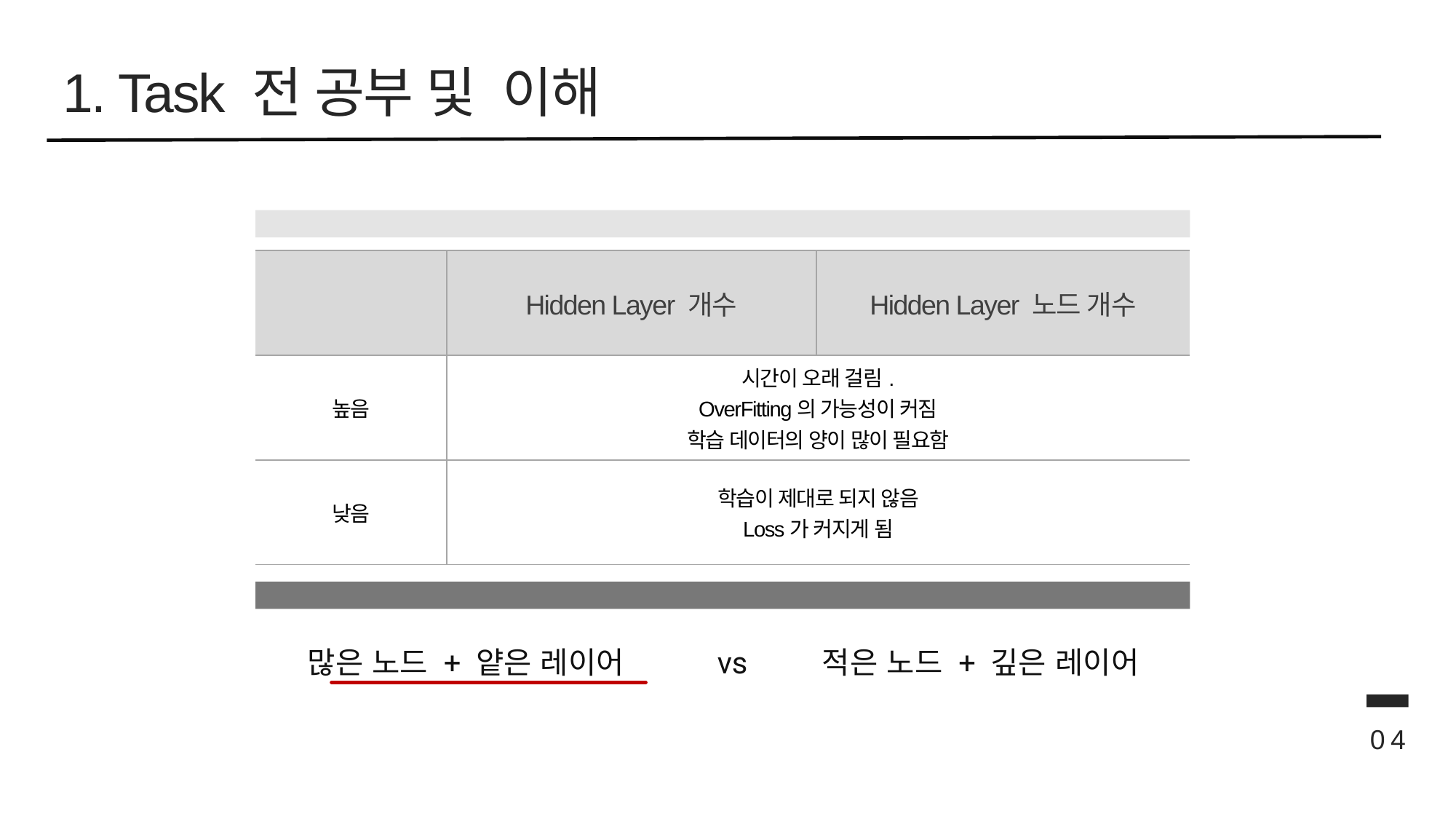

1. Task 전 공부 및  이해
|  | Hidden Layer 개수 | Hidden Layer 노드 개수 |
| --- | --- | --- |
| 높음 | 시간이 오래 걸림. OverFitting의 가능성이 커짐 학습 데이터의 양이 많이 필요함 | 시간이 오래 걸림. OverFitting의 가능성이 커짐 학습 데이터의 양이 많이 필요함 |
| 낮음 | 학습이 제대로 되지 않음 Loss가 커지게 됨 | 학습이 제대로 되지 않음 Loss가 커지게 됨 |
많은 노드 + 얕은 레이어          vs         적은 노드 + 깊은 레이어

0 4